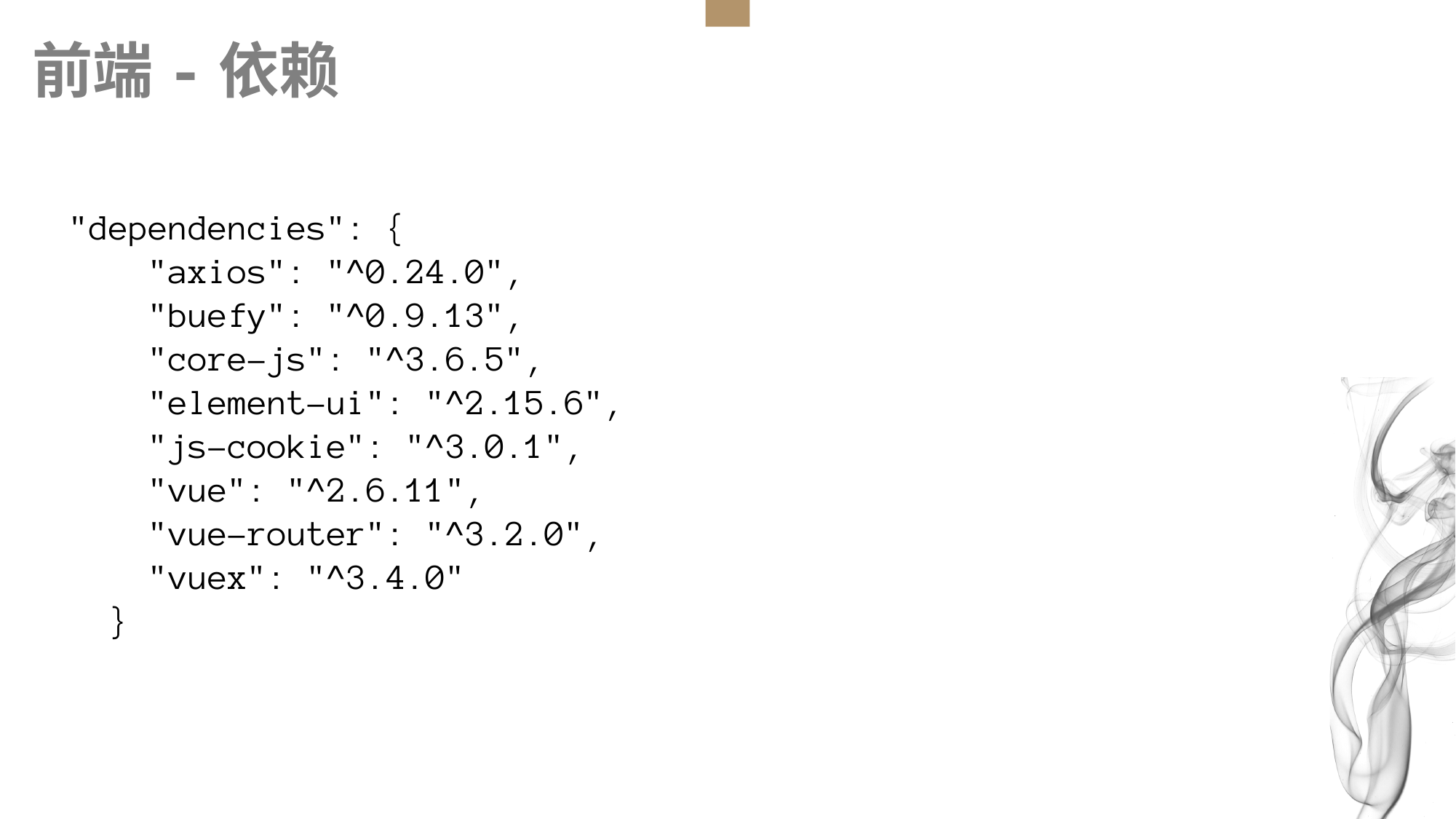

前端-依赖
"dependencies": {
    "axios": "^0.24.0",
    "buefy": "^0.9.13",
    "core-js": "^3.6.5",
    "element-ui": "^2.15.6",
    "js-cookie": "^3.0.1",
    "vue": "^2.6.11",
    "vue-router": "^3.2.0",
    "vuex": "^3.4.0"
  }